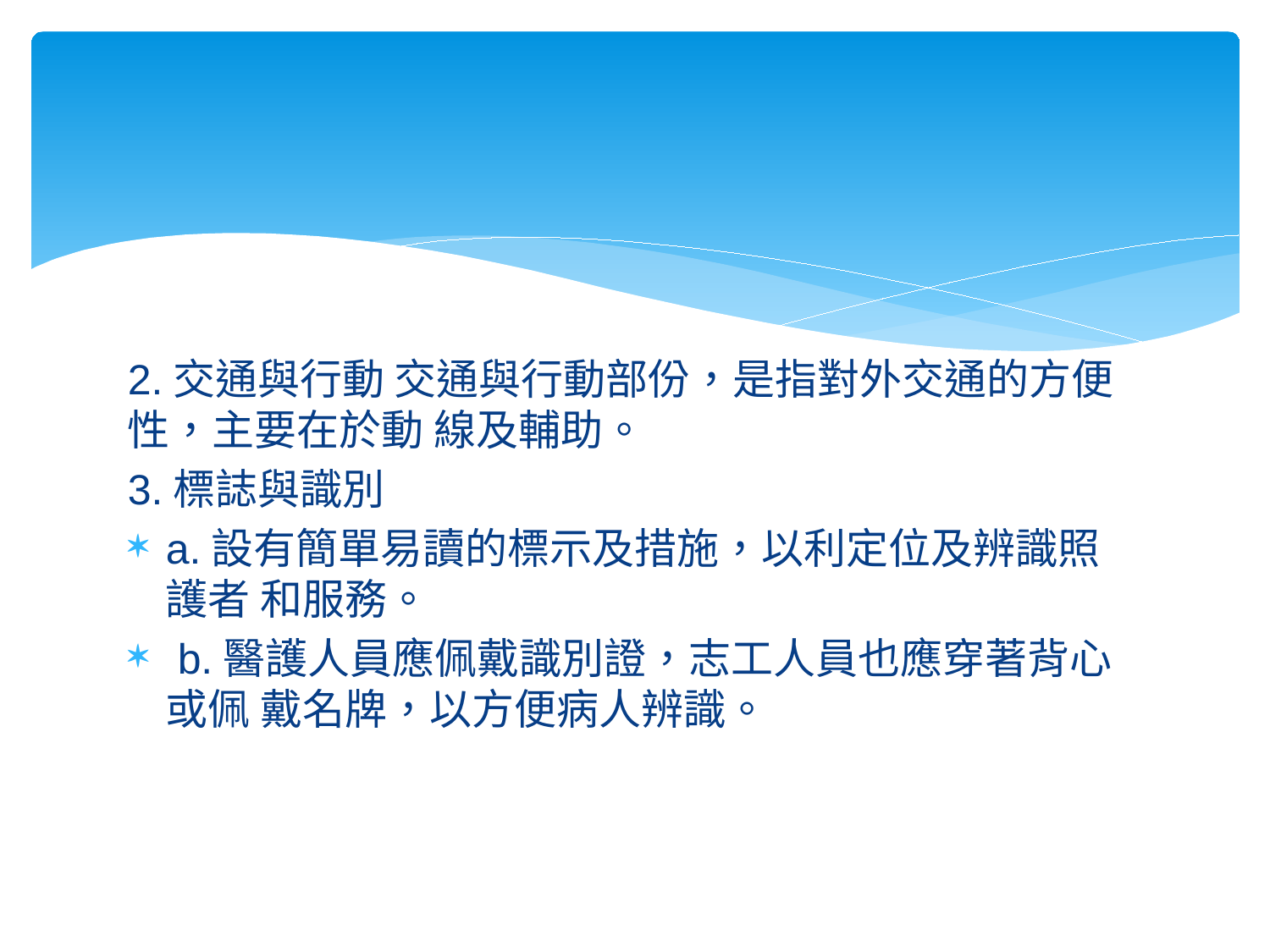

#
2.交通與行動 交通與行動部份，是指對外交通的方便性，主要在於動 線及輔助。
3.標誌與識別
a.設有簡單易讀的標示及措施，以利定位及辨識照護者 和服務。
 b.醫護人員應佩戴識別證，志工人員也應穿著背心或佩 戴名牌，以方便病人辨識。